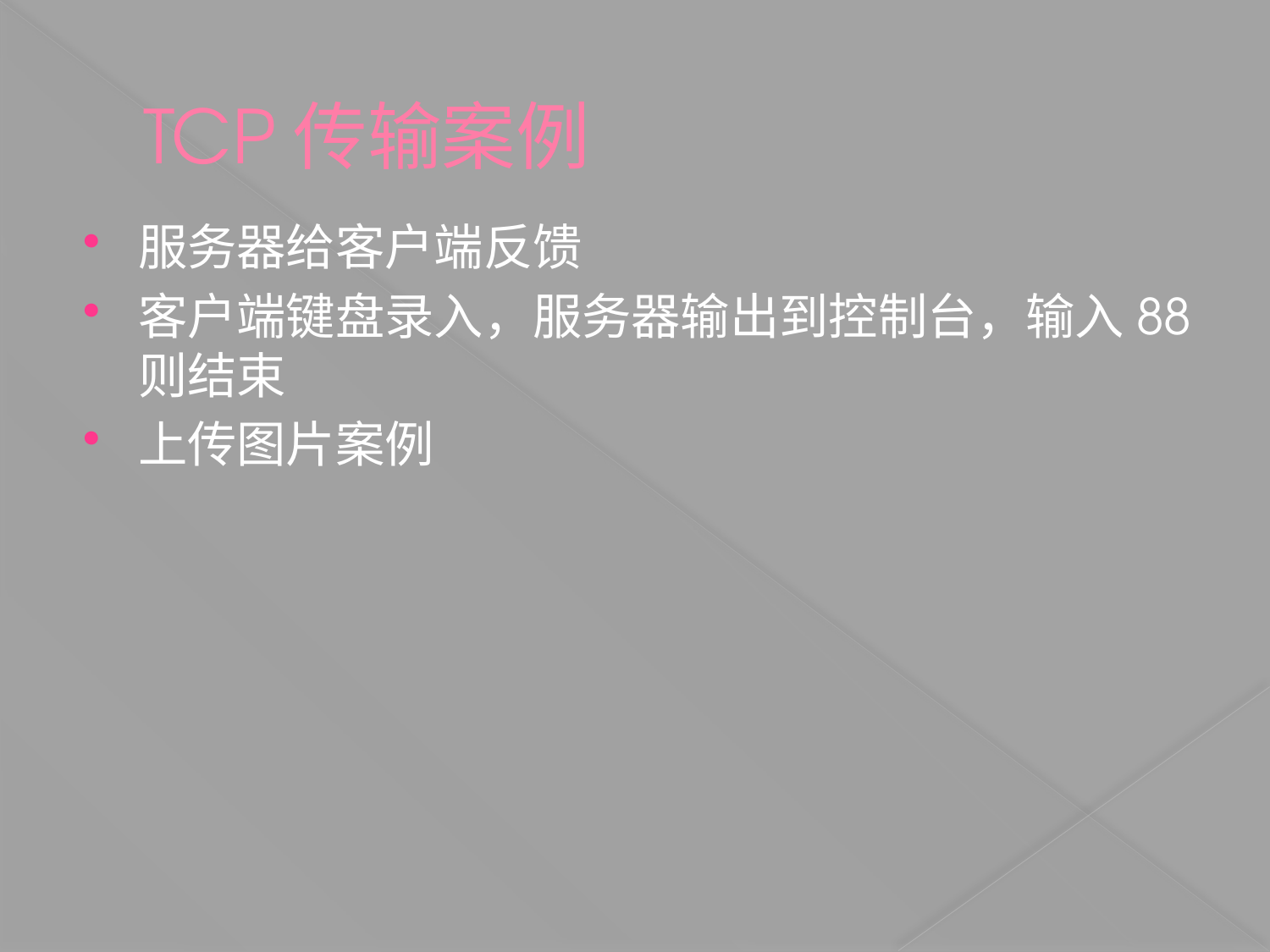

# TCP传输案例
服务器给客户端反馈
客户端键盘录入，服务器输出到控制台，输入88则结束
上传图片案例